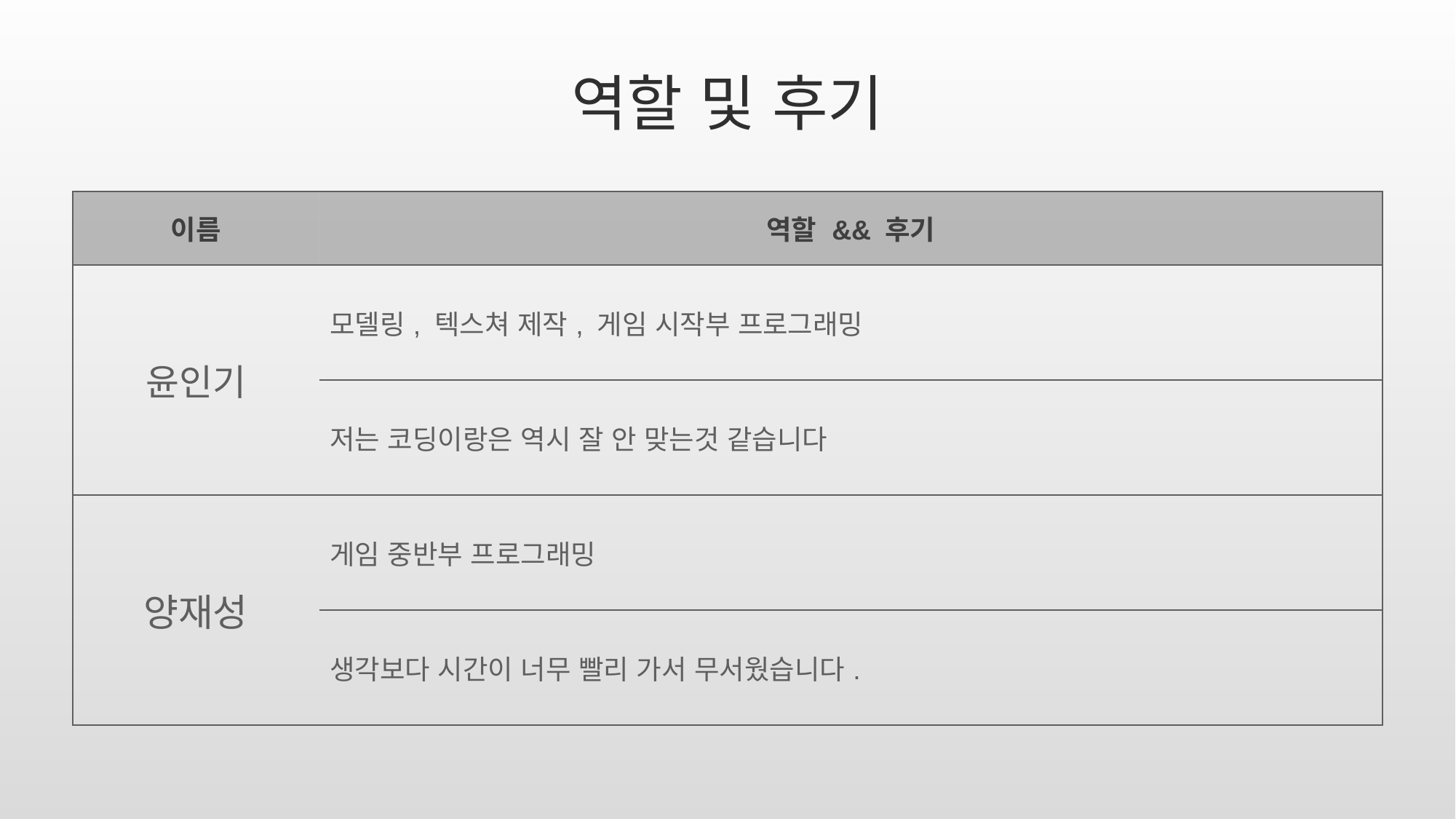

# 역할 및 후기
| 이름 | 역할 && 후기 |
| --- | --- |
| 윤인기 | 모델링, 텍스쳐 제작, 게임 시작부 프로그래밍 |
|  | 저는 코딩이랑은 역시 잘 안 맞는것 같습니다 |
| 양재성 | 게임 중반부 프로그래밍 |
|  | 생각보다 시간이 너무 빨리 가서 무서웠습니다. |